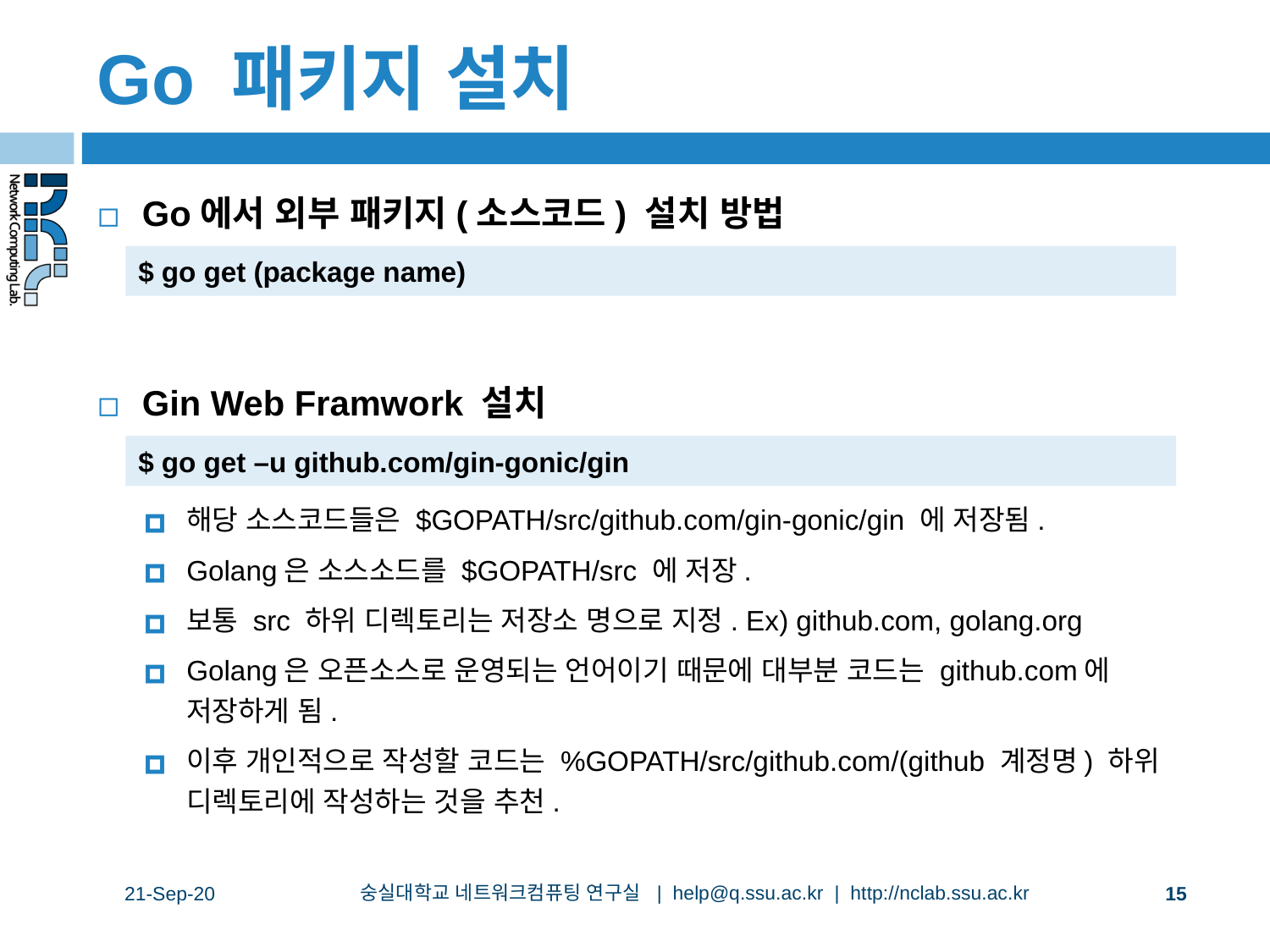

# Go 패키지 설치
Go에서 외부 패키지(소스코드) 설치 방법

Gin Web Framwork 설치

해당 소스코드들은 $GOPATH/src/github.com/gin-gonic/gin 에 저장됨.
Golang은 소스소드를 $GOPATH/src 에 저장.
보통 src 하위 디렉토리는 저장소 명으로 지정. Ex) github.com, golang.org
Golang은 오픈소스로 운영되는 언어이기 때문에 대부분 코드는 github.com에 저장하게 됨.
이후 개인적으로 작성할 코드는 %GOPATH/src/github.com/(github 계정명) 하위 디렉토리에 작성하는 것을 추천.

$ go get (package name)
$ go get –u github.com/gin-gonic/gin
숭실대학교 네트워크컴퓨팅 연구실  |  help@q.ssu.ac.kr  |  http://nclab.ssu.ac.kr
21-Sep-20
15